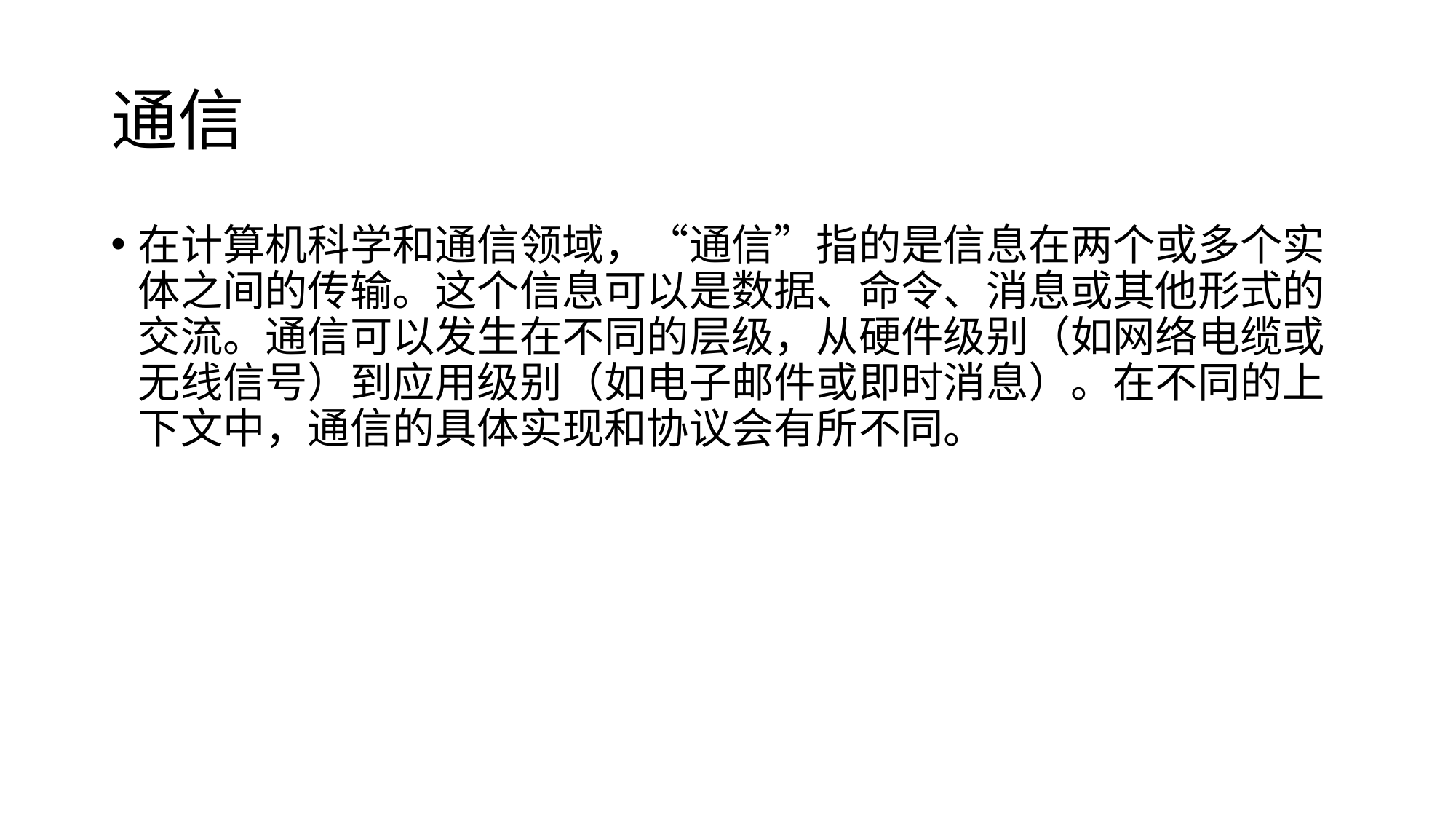

# 通信
在计算机科学和通信领域，“通信”指的是信息在两个或多个实体之间的传输。这个信息可以是数据、命令、消息或其他形式的交流。通信可以发生在不同的层级，从硬件级别（如网络电缆或无线信号）到应用级别（如电子邮件或即时消息）。在不同的上下文中，通信的具体实现和协议会有所不同。